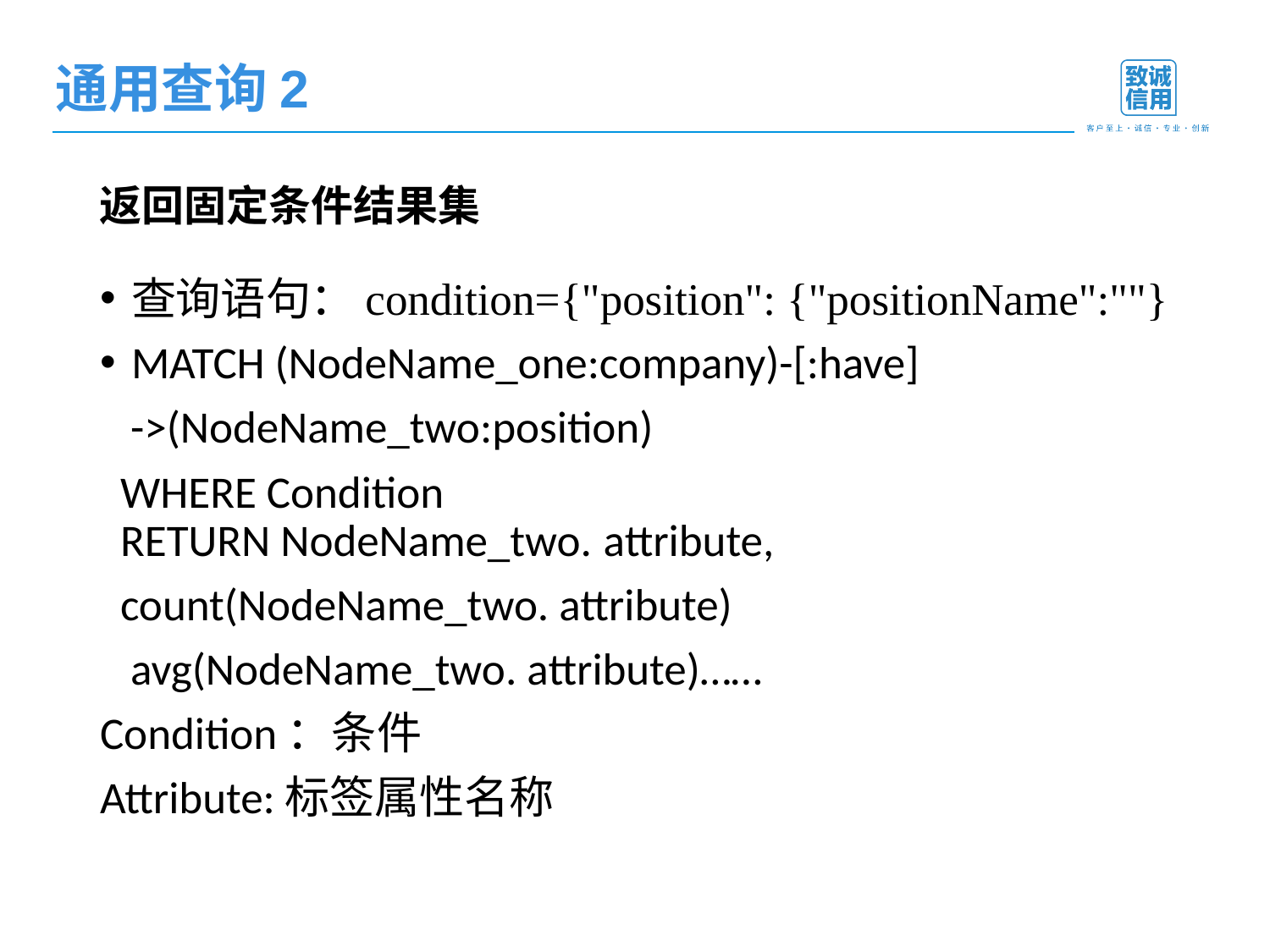

# 通用查询2
返回固定条件结果集
查询语句：condition={"position": {"positionName":""}
MATCH (NodeName_one:company)-[:have]
   ->(NodeName_two:position)
  WHERE Condition
  RETURN NodeName_two. attribute,
  count(NodeName_two. attribute)
   avg(NodeName_two. attribute)……
Condition：条件
Attribute:标签属性名称